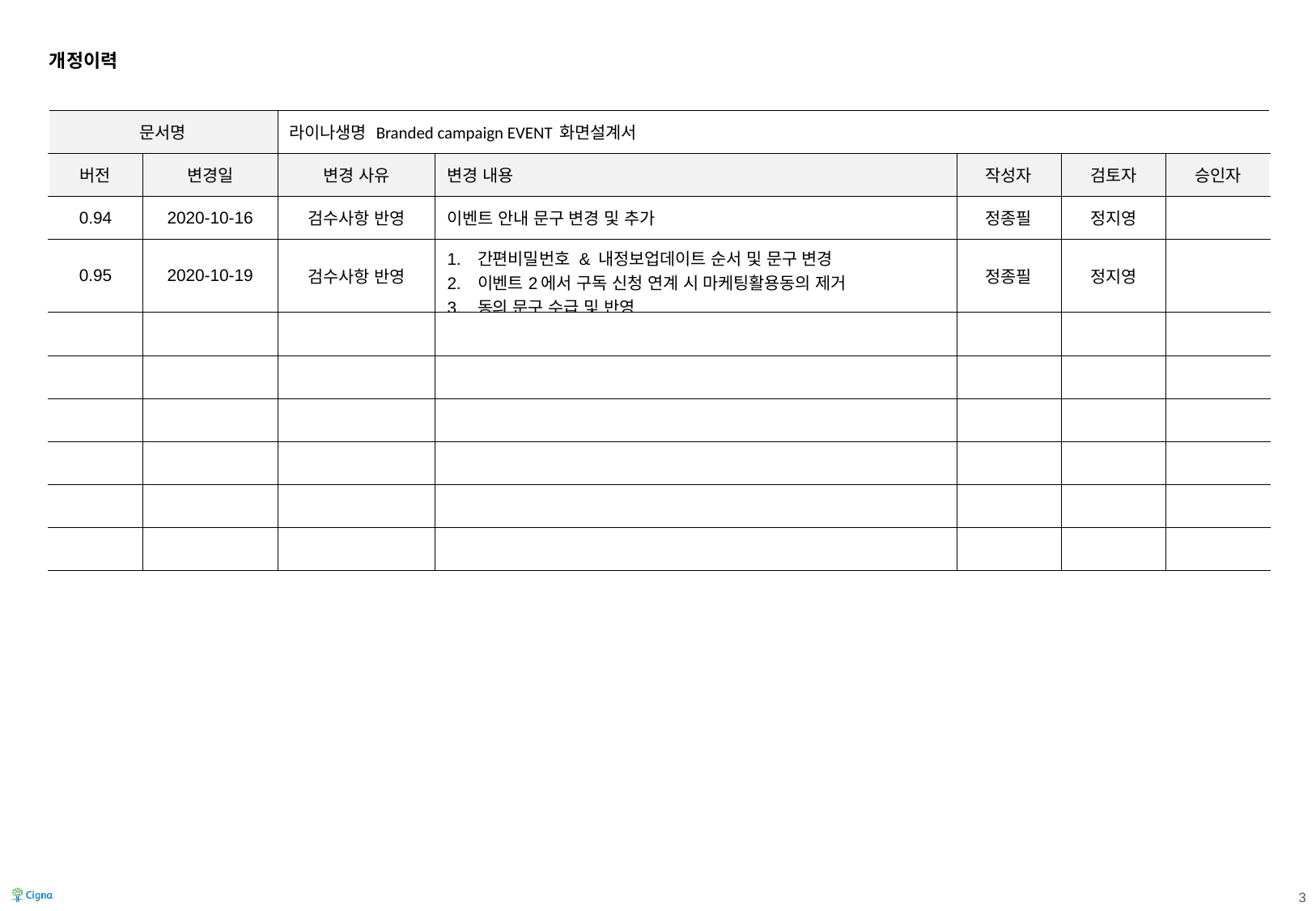

개정이력
| 문서명 |  | 라이나생명 Branded campaign EVENT 화면설계서 |  |  |  |  |
| --- | --- | --- | --- | --- | --- | --- |
| 버전 | 변경일 | 변경 사유 | 변경 내용 | 작성자 | 검토자 | 승인자 |
| 0.94 | 2020-10-16 | 검수사항 반영 | 이벤트 안내 문구 변경 및 추가 | 정종필 | 정지영 |  |
| 0.95 | 2020-10-19 | 검수사항 반영 | 간편비밀번호 & 내정보업데이트 순서 및 문구 변경 이벤트2에서 구독 신청 연계 시 마케팅활용동의 제거 동의 문구 수급 및 반영 | 정종필 | 정지영 |  |
|  |  |  |  |  |  |  |
|  |  |  |  |  |  |  |
|  |  |  |  |  |  |  |
|  |  |  |  |  |  |  |
|  |  |  |  |  |  |  |
|  |  |  |  |  |  |  |